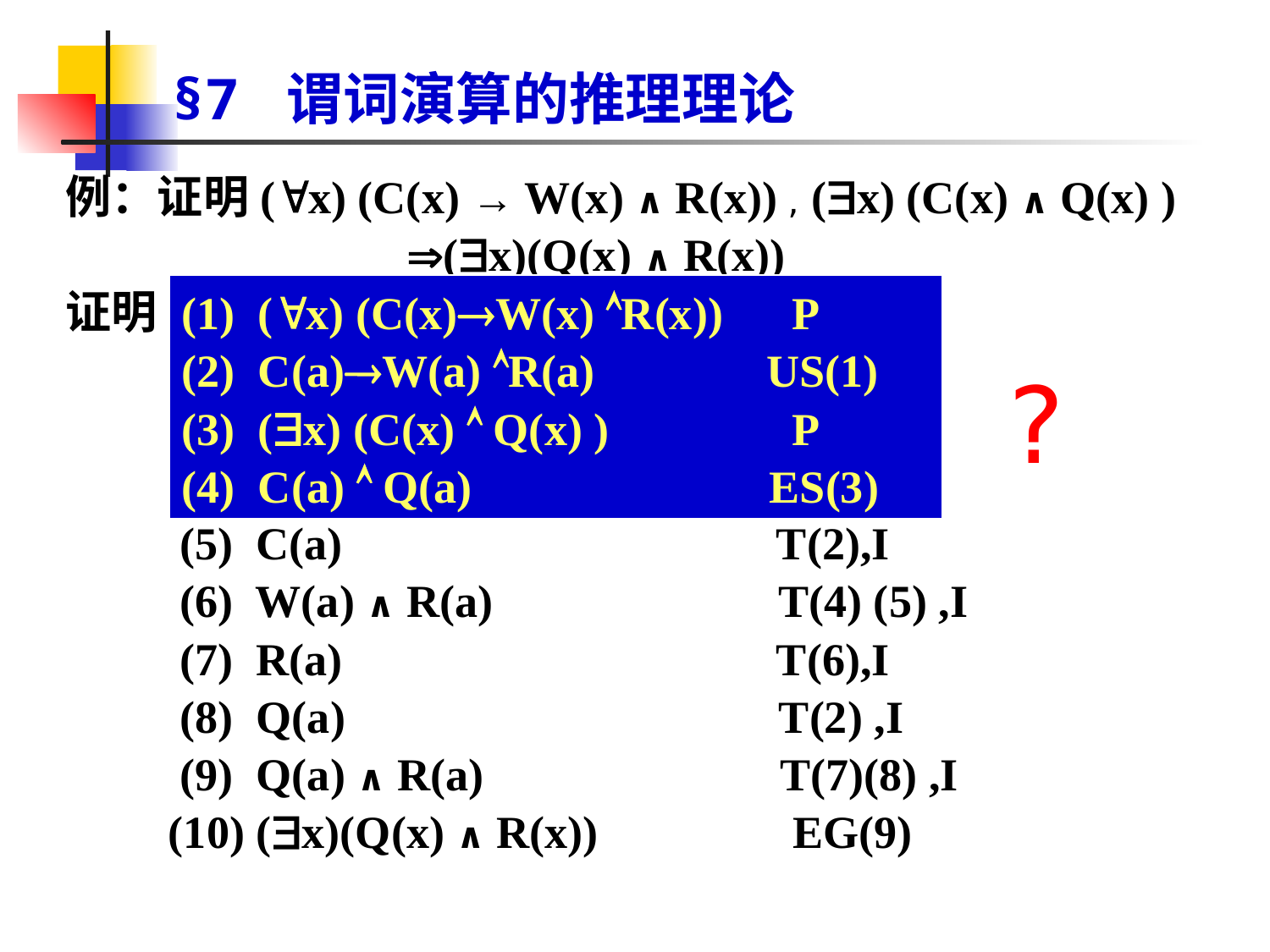

# §7 谓词演算的推理理论
例：证明(∀x) (C(x) → W(x) ∧ R(x)) , (∃x) (C(x) ∧ Q(x) )            ⇒(∃x)(Q(x) ∧ R(x))
证明: (1)  (∃x) (C(x) ∧ Q(x) )             P
          (2)  C(a) ∧ Q(a)                         ES(1)
          (3)  (∀x) (C(x) → W(x) ∧ R(x))  P
          (4)  C(a) → W(a) ∧ R(a)             US(3)
          (5)  C(a)                                      T(2),I
          (6)  W(a) ∧ R(a)                         T(4) (5) ,I
          (7)  R(a)                                      T(6),I
          (8)  Q(a)                                      T(2) ,I
          (9)  Q(a) ∧ R(a)                          T(7)(8) ,I
         (10) (∃x)(Q(x) ∧ R(x))                 EG(9)
(1)  (∀x) (C(x)→W(x) ∧R(x))      P
(2)  C(a)→W(a) ∧R(a)               US(1)
(3)  (∃x) (C(x) ∧ Q(x) )                P
(4)  C(a) ∧ Q(a)                          ES(3)
?

95